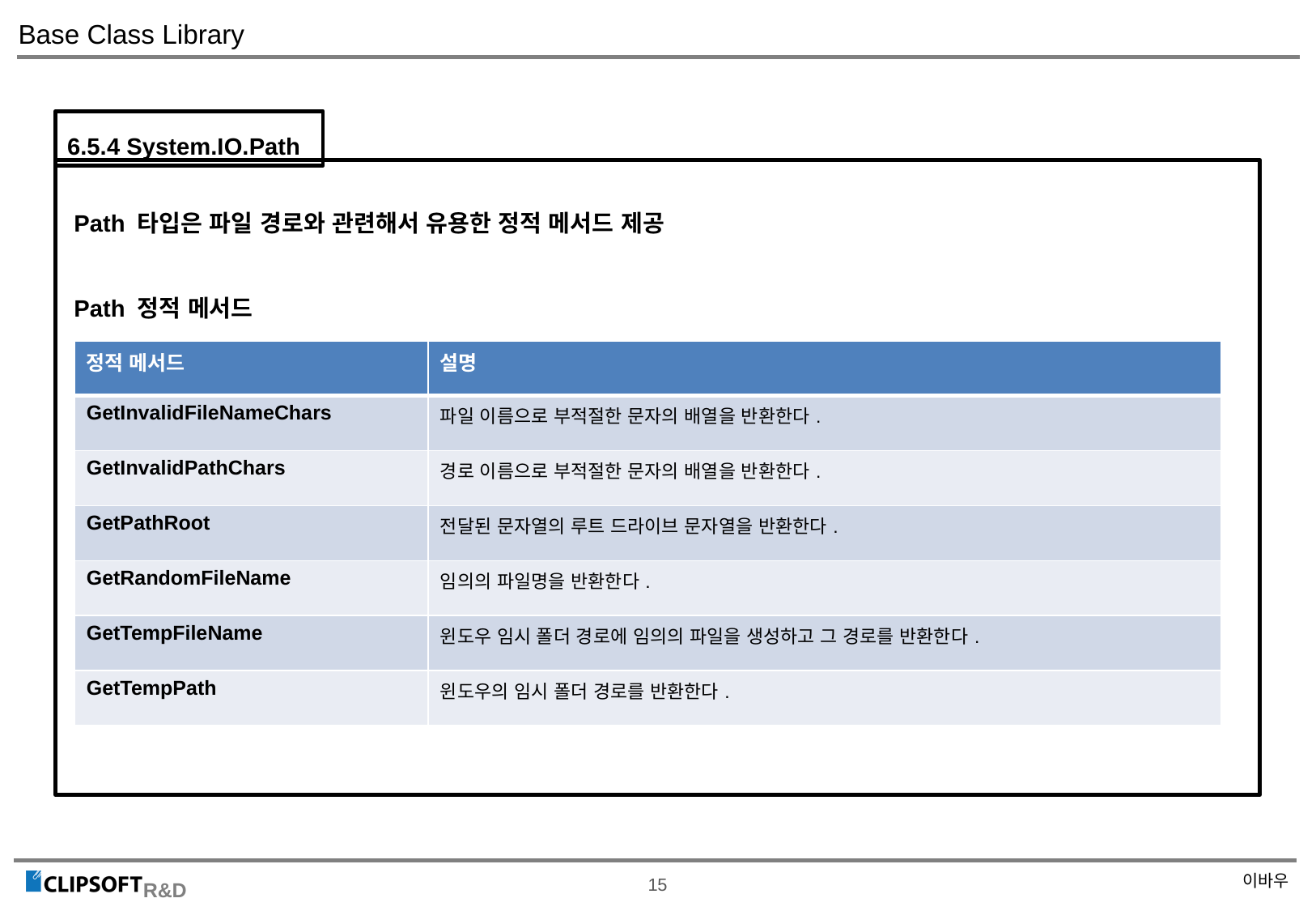

# Base Class Library
6.5.4 System.IO.Path

 Path 타입은 파일 경로와 관련해서 유용한 정적 메서드 제공

 Path 정적 메서드

| 정적 메서드 | 설명 |
| --- | --- |
| GetInvalidFileNameChars | 파일 이름으로 부적절한 문자의 배열을 반환한다. |
| GetInvalidPathChars | 경로 이름으로 부적절한 문자의 배열을 반환한다. |
| GetPathRoot | 전달된 문자열의 루트 드라이브 문자열을 반환한다. |
| GetRandomFileName | 임의의 파일명을 반환한다. |
| GetTempFileName | 윈도우 임시 폴더 경로에 임의의 파일을 생성하고 그 경로를 반환한다. |
| GetTempPath | 윈도우의 임시 폴더 경로를 반환한다. |
이바우